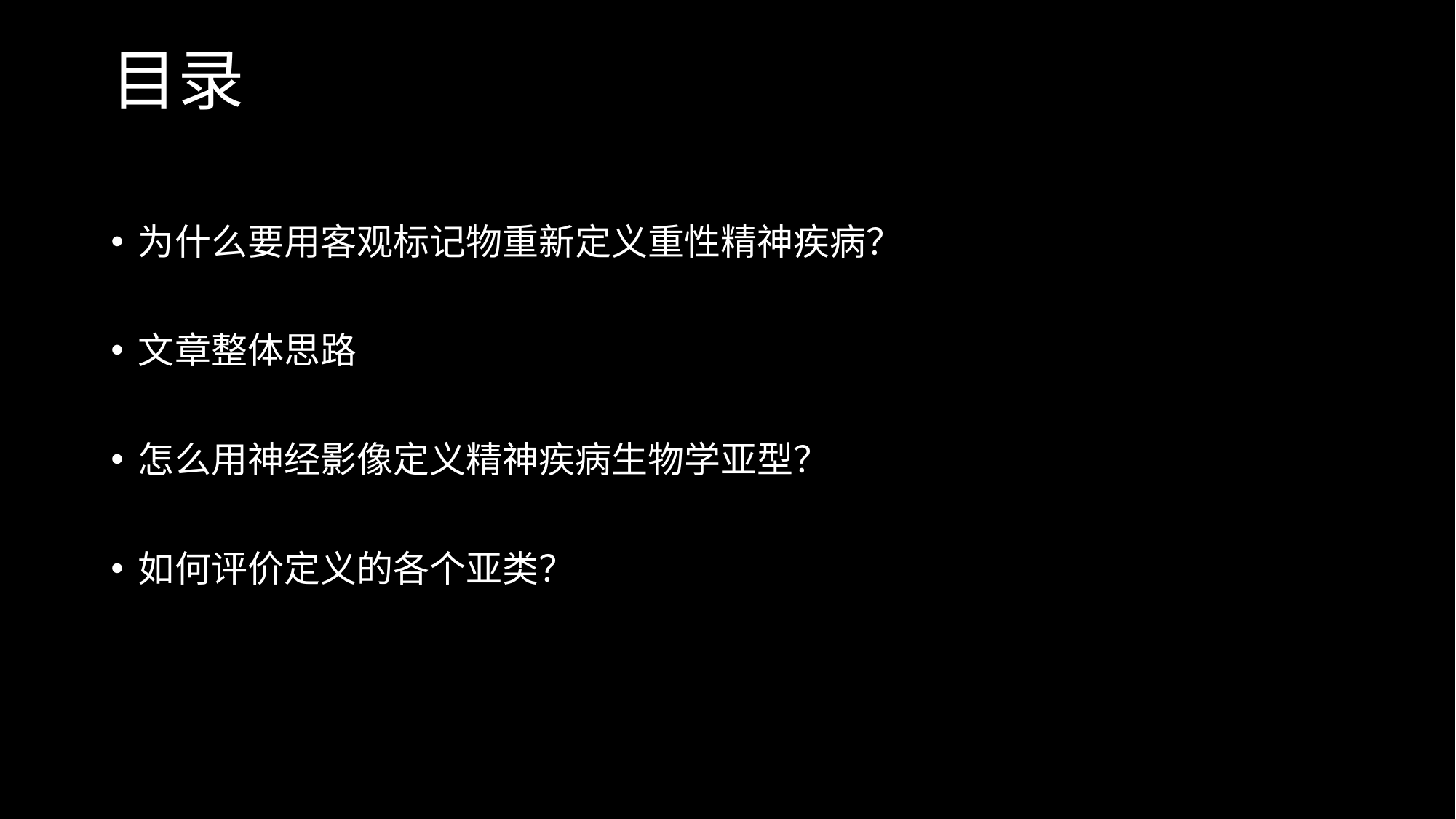

# 目录
为什么要用客观标记物重新定义重性精神疾病？

文章整体思路

怎么用神经影像定义精神疾病生物学亚型？

如何评价定义的各个亚类？